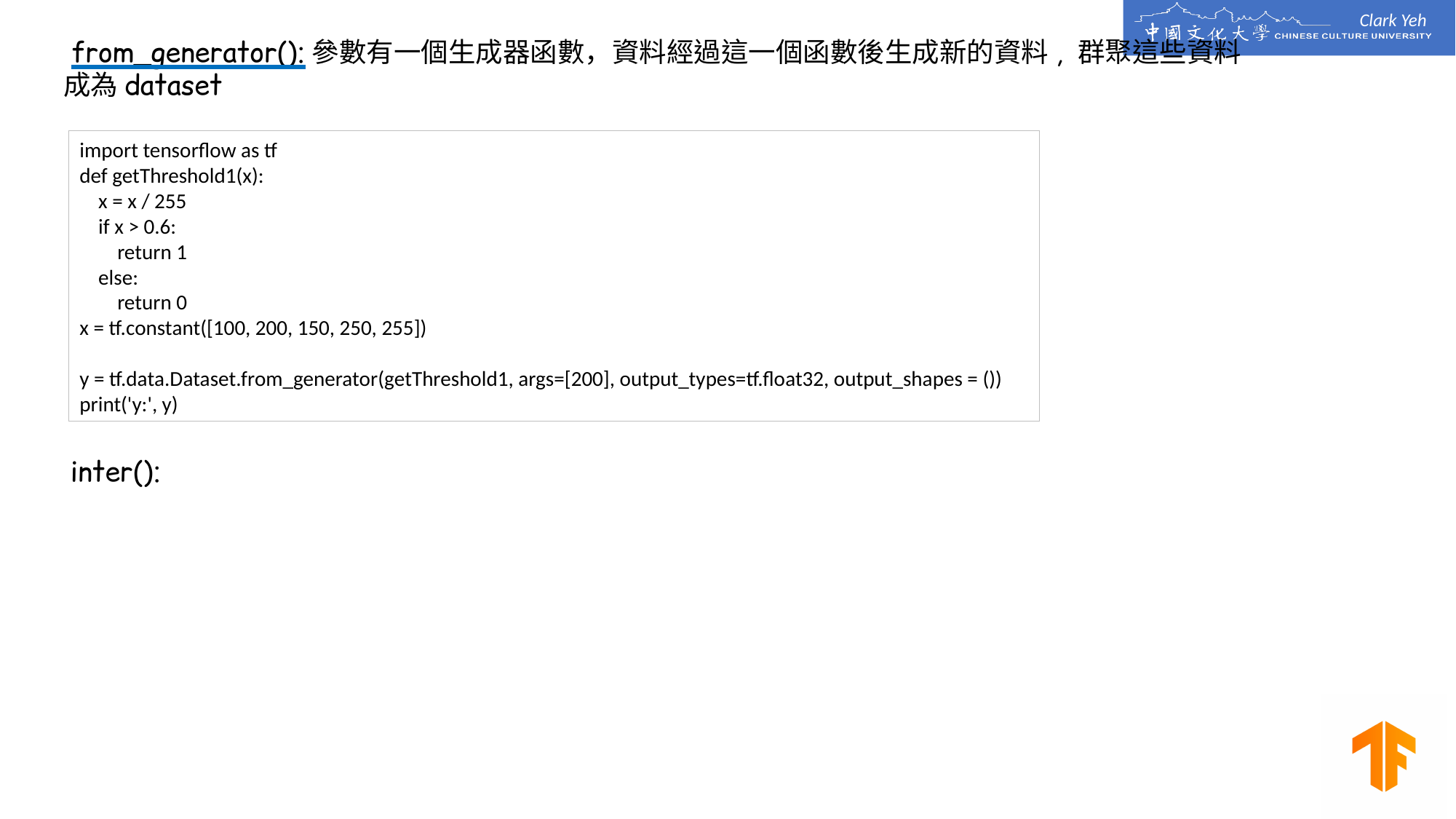

from_generator():參數有一個生成器函數，資料經過這一個函數後生成新的資料, 群聚這些資料成為dataset
import tensorflow as tf
def getThreshold1(x):
    x = x / 255
    if x > 0.6:
        return 1
    else:
        return 0
x = tf.constant([100, 200, 150, 250, 255])

y = tf.data.Dataset.from_generator(getThreshold1, args=[200], output_types=tf.float32, output_shapes = ())
print('y:', y)
inter():